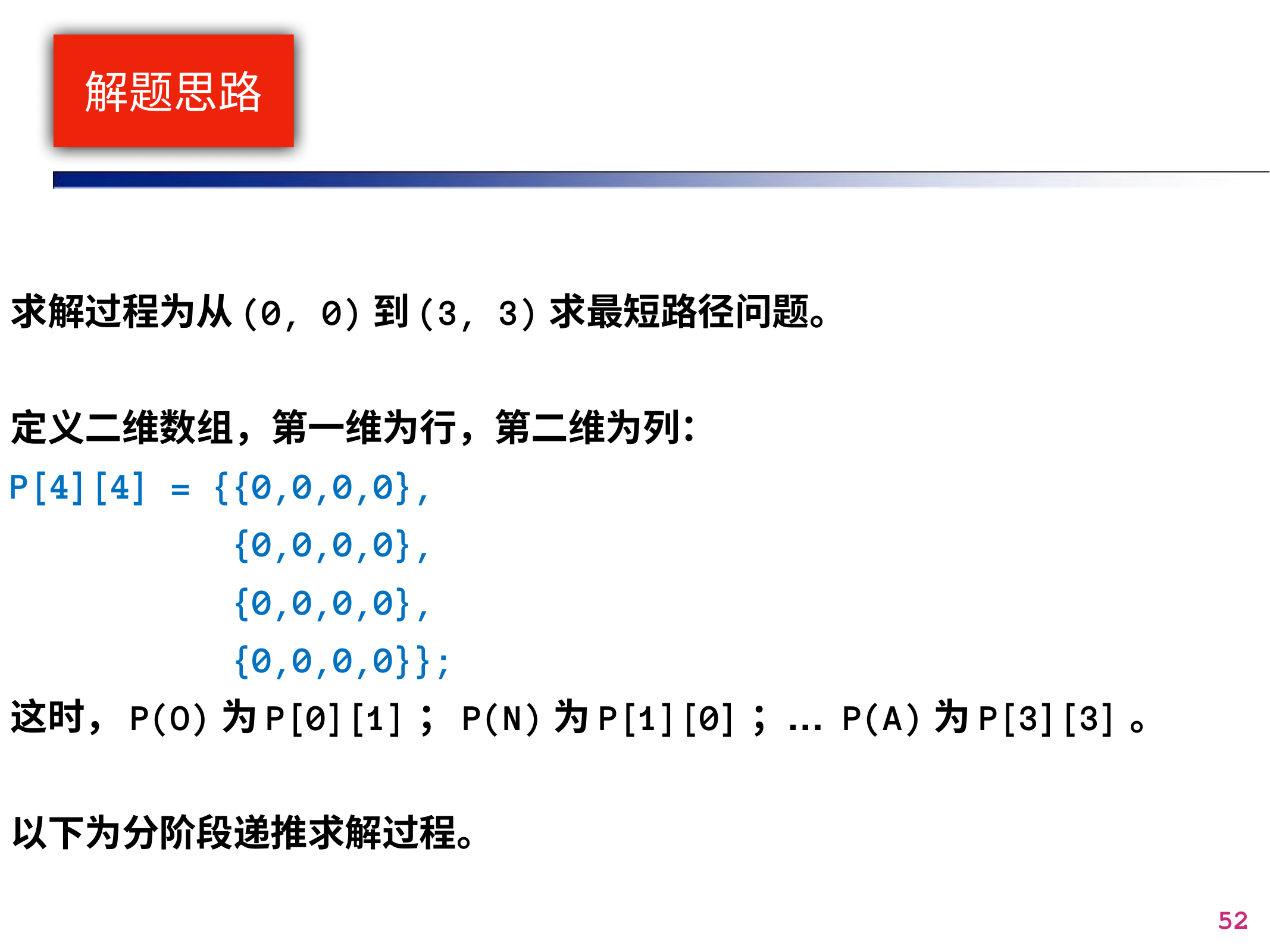

# 解题思路
求解过程为从(0, 0)到(3, 3)求最短路径问题。

定义二维数组，第一维为行，第二维为列：
P[4][4] = {{0,0,0,0},
           {0,0,0,0},
           {0,0,0,0},
           {0,0,0,0}};
这时，P(O)为P[0][1]；P(N)为P[1][0]；… P(A)为P[3][3]。

以下为分阶段递推求解过程。
52